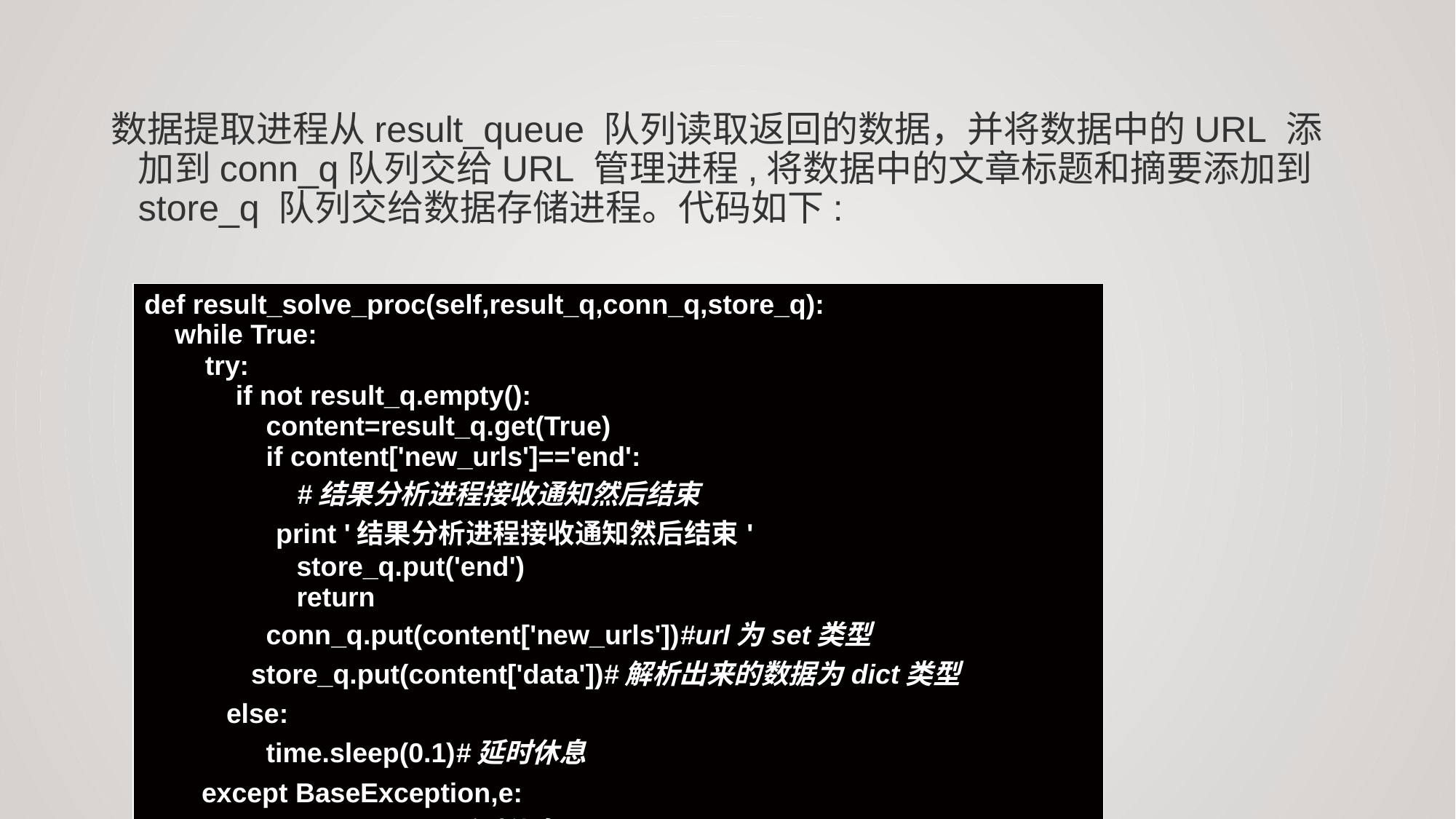

数据提取进程从result_queue 队列读取返回的数据，并将数据中的URL 添加到conn_q队列交给URL 管理进程,将数据中的文章标题和摘要添加到store_q 队列交给数据存储进程。代码如下:

| def result\_solve\_proc(self,result\_q,conn\_q,store\_q): while True: try: if not result\_q.empty(): content=result\_q.get(True) if content['new\_urls']=='end': #结果分析进程接收通知然后结束 print '结果分析进程接收通知然后结束' store\_q.put('end') return conn\_q.put(content['new\_urls'])#url为set类型 store\_q.put(content['data'])#解析出来的数据为dict类型 else: time.sleep(0.1)#延时休息 except BaseException,e: time.sleep(0.1)#延时休息 |
| --- |